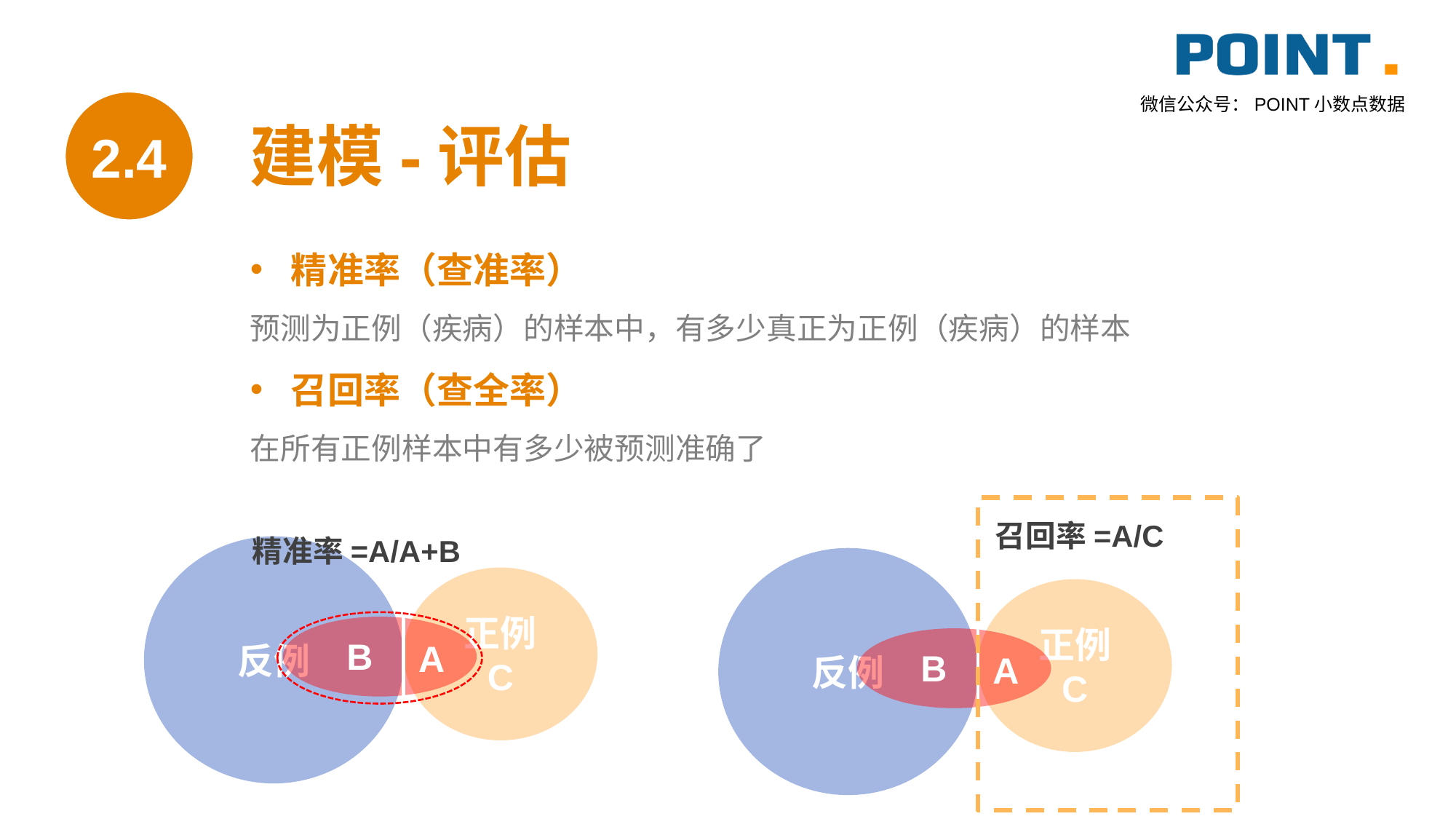

2.4
建模-评估
精准率（查准率）
预测为正例（疾病）的样本中，有多少真正为正例（疾病）的样本
召回率（查全率）
在所有正例样本中有多少被预测准确了

反例
正例
C

召回率=A/C
B
A
精准率=A/A+B

反例
正例
C

B
A